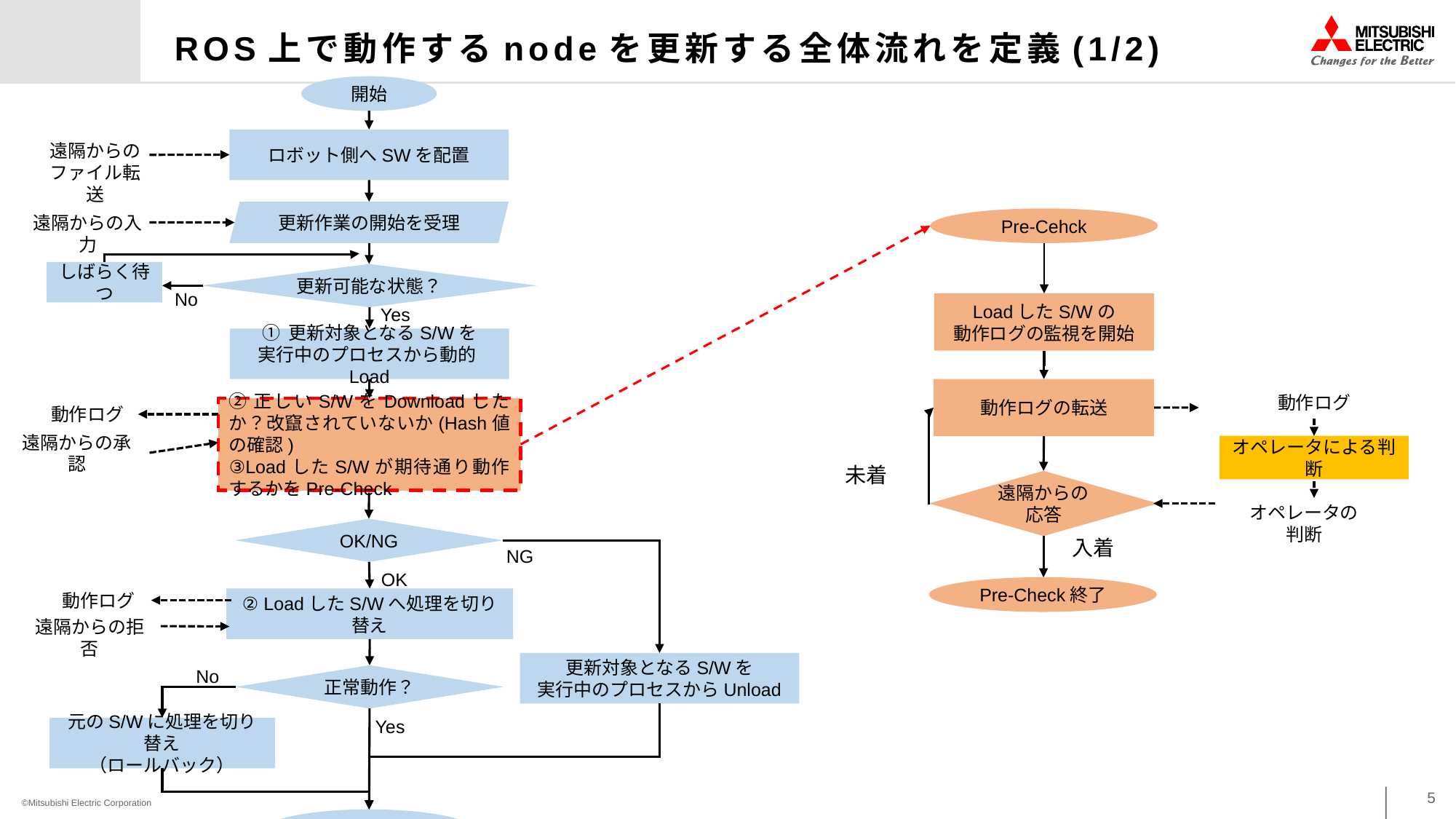

# ROS上で動作するnodeを更新する全体流れを定義(1/2)
開始
ロボット側へSWを配置
遠隔からの
ファイル転送
更新作業の開始を受理
遠隔からの入力
Pre-Cehck
しばらく待つ
更新可能な状態？
No
LoadしたS/Wの
動作ログの監視を開始
Yes
① 更新対象となるS/Wを
実行中のプロセスから動的Load
動作ログの転送
動作ログ
動作ログ
②正しいS/WをDownloadしたか？改竄されていないか(Hash値の確認)
③LoadしたS/Wが期待通り動作するかをPre-Check
遠隔からの承認
オペレータによる判断
未着
遠隔からの応答
オペレータの判断
OK/NG
入着
NG
OK
Pre-Check終了
動作ログ
② LoadしたS/Wへ処理を切り替え
遠隔からの拒否
更新対象となるS/Wを
実行中のプロセスからUnload
No
正常動作？
Yes
元のS/Wに処理を切り替え
（ロールバック）
5
終了